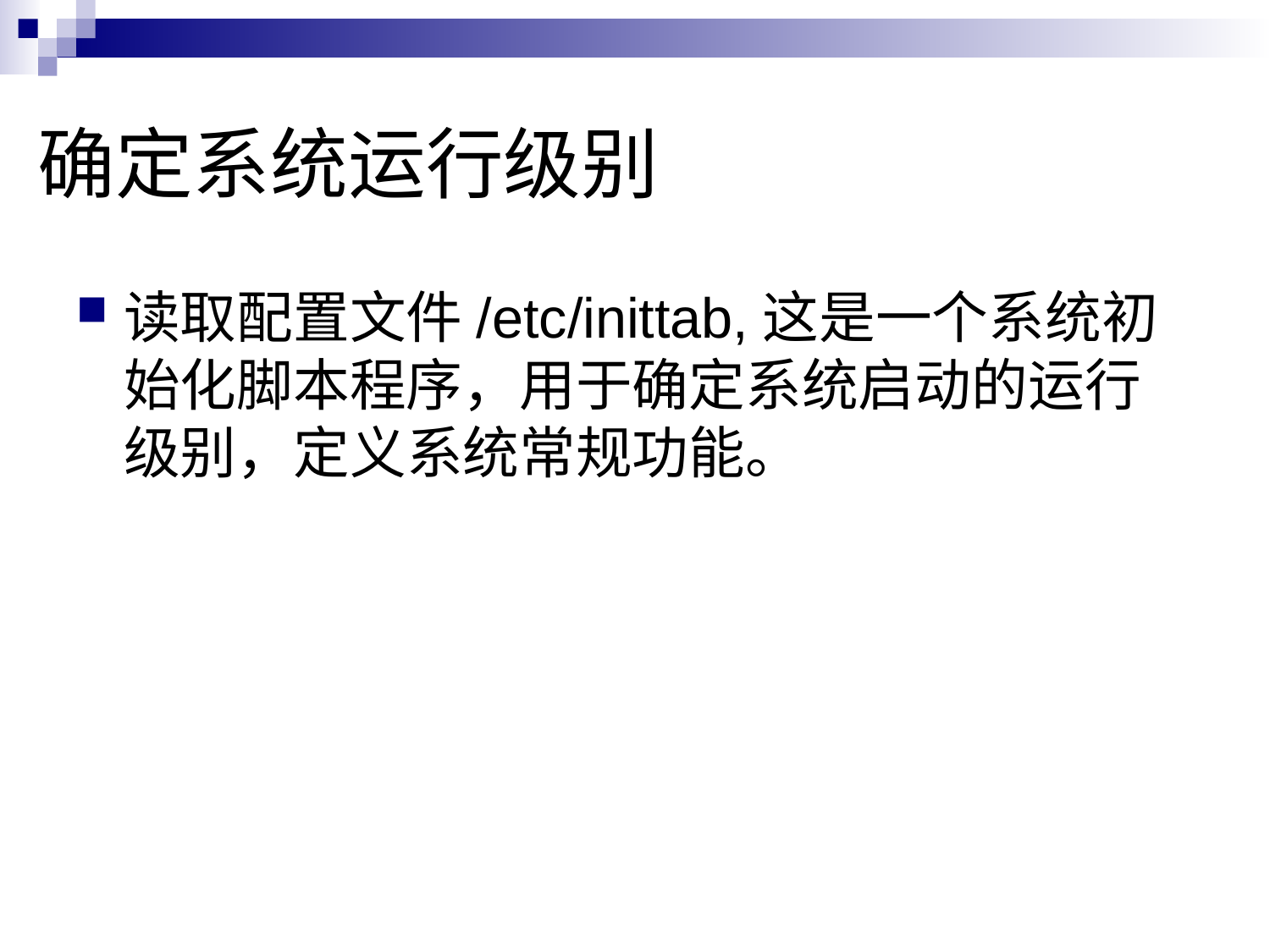

# 确定系统运行级别
读取配置文件/etc/inittab,这是一个系统初始化脚本程序，用于确定系统启动的运行级别，定义系统常规功能。